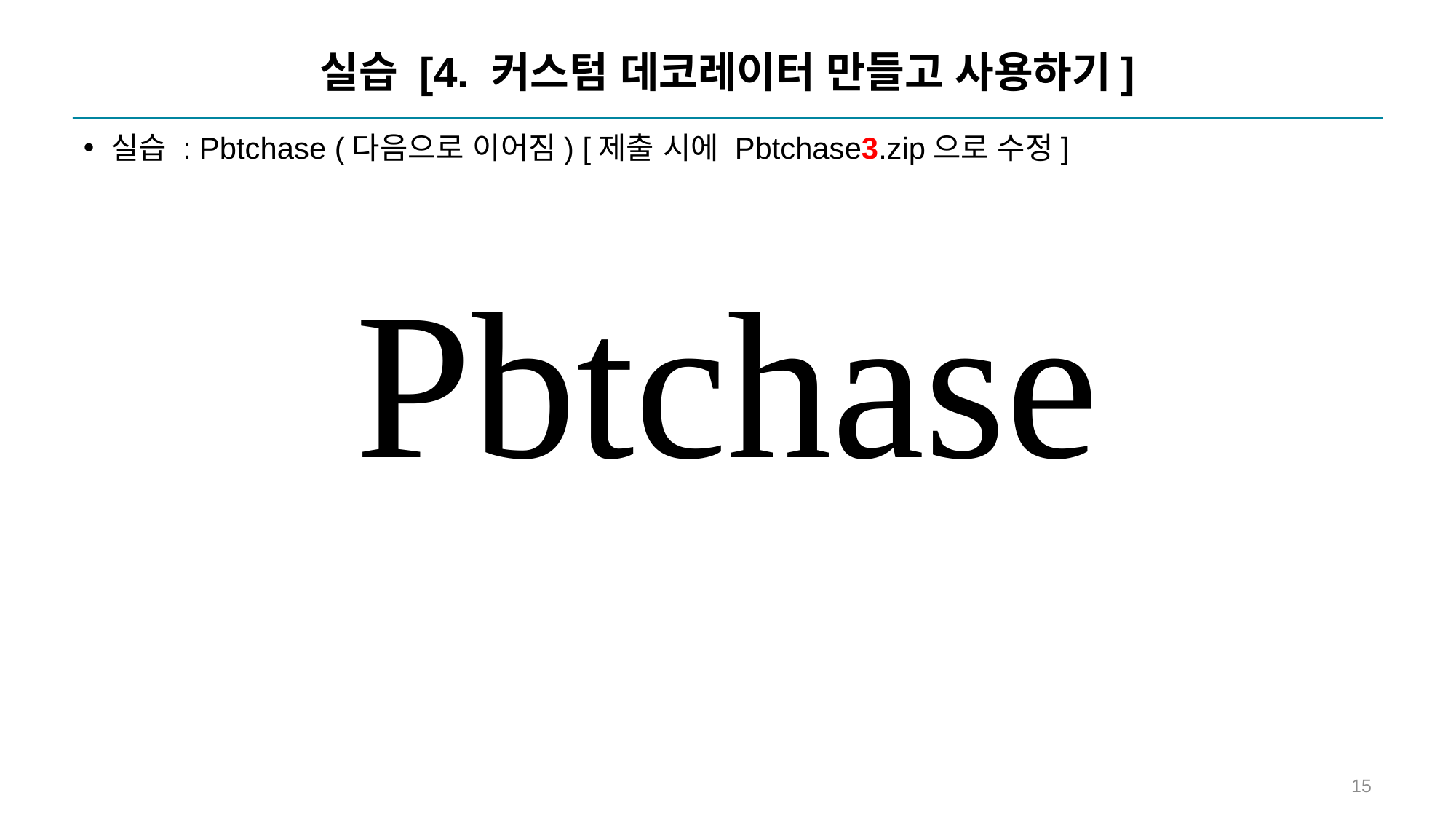

# 실습 [4. 커스텀 데코레이터 만들고 사용하기]
실습 : Pbtchase (다음으로 이어짐) [제출 시에 Pbtchase3.zip으로 수정]

Pbtchase
15